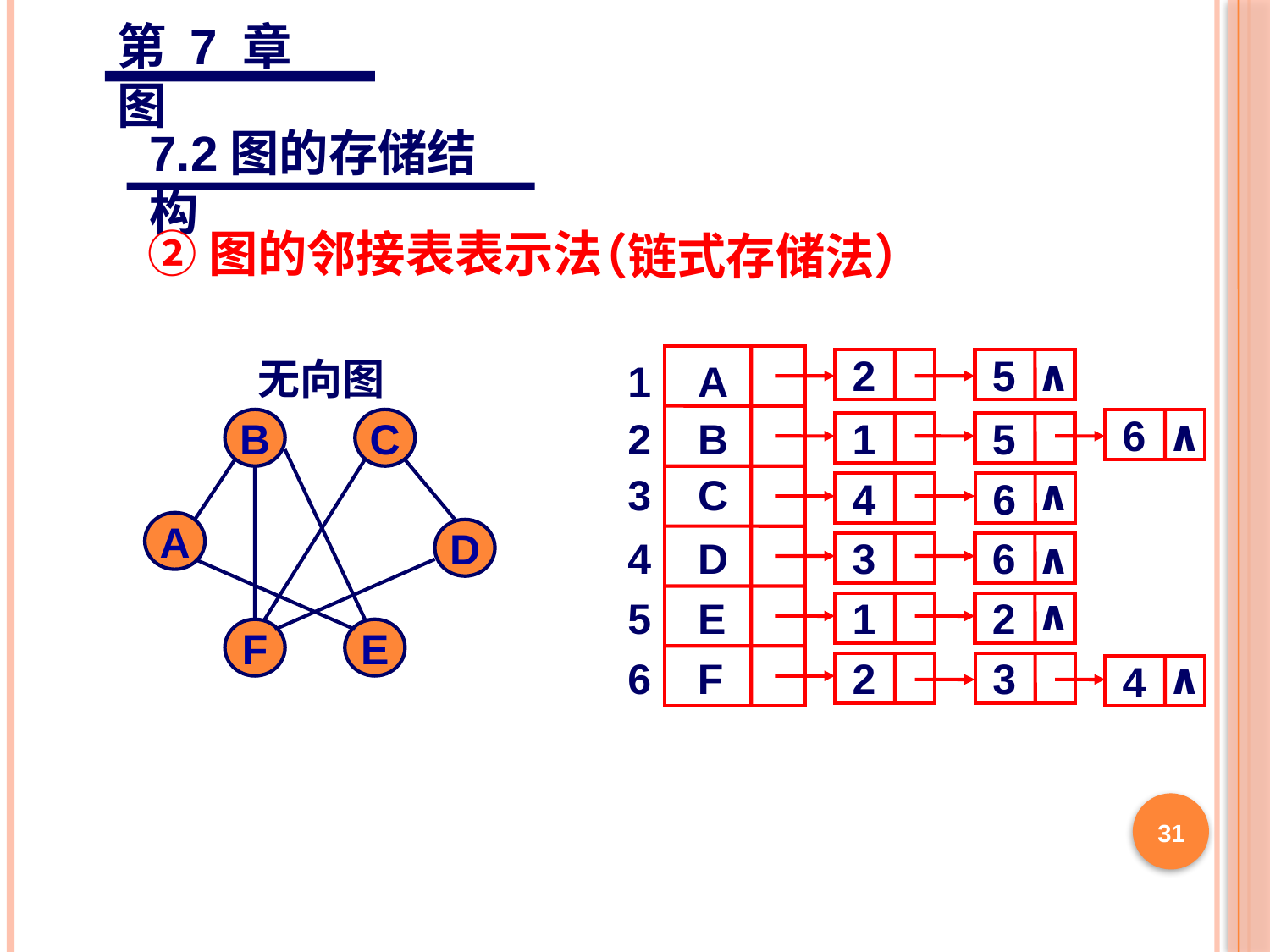

第 7 章  图

7.2图的存储结构

②图的邻接表表示法
（链式存储法）
2

5

∧
无向图
B
C

A
D

F
E

A

B
C

D

E

F
1
2
3
4
5
6

6

∧
1

5

∧
4

6

3

6

∧

∧
1

2

2

3

∧
4

31